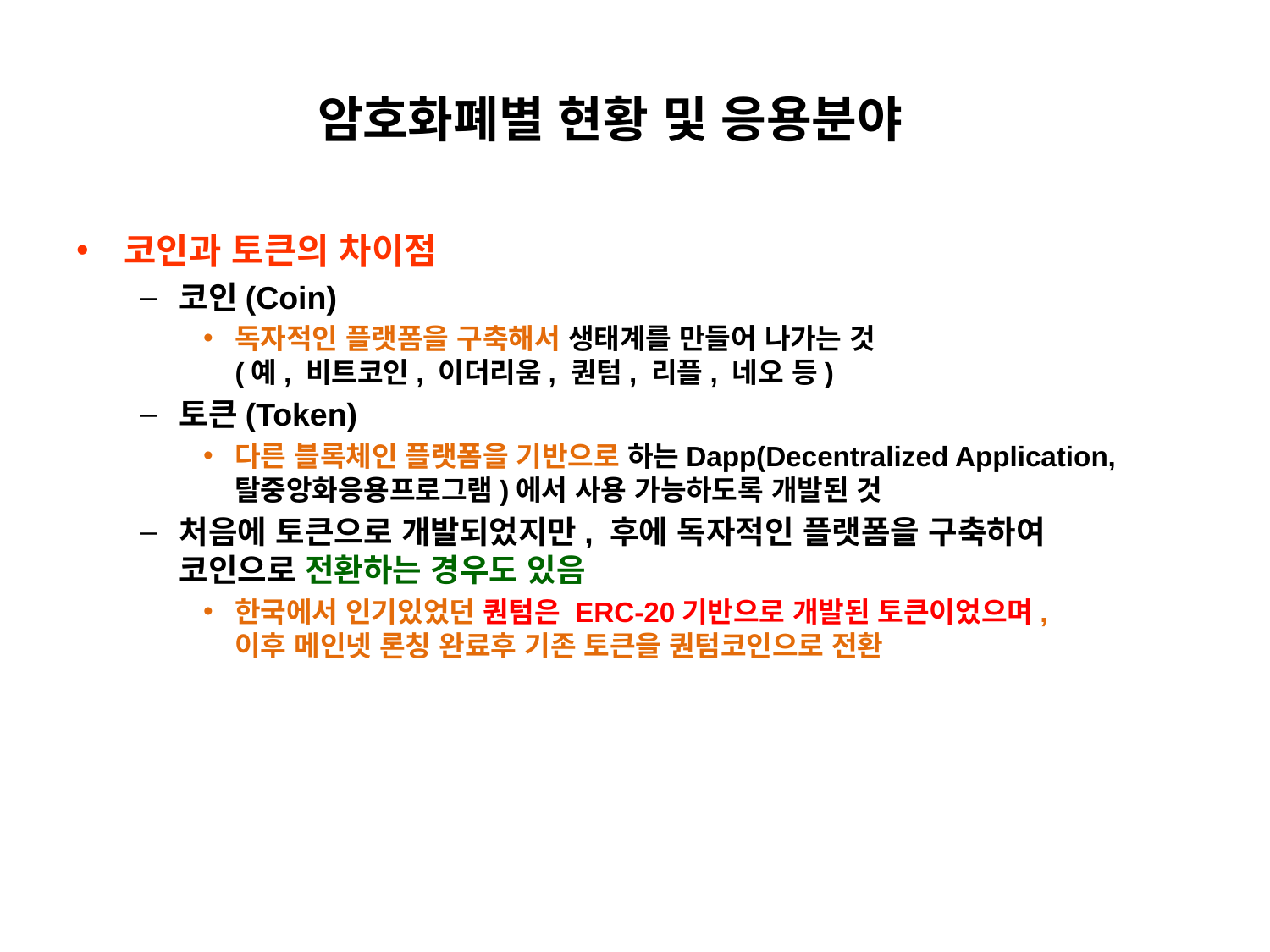

# 암호화폐별 현황 및 응용분야
코인과 토큰의 차이점
코인(Coin)
독자적인 플랫폼을 구축해서 생태계를 만들어 나가는 것
(예, 비트코인, 이더리움, 퀀텀, 리플, 네오 등)
토큰(Token)
다른 블록체인 플랫폼을 기반으로 하는Dapp(Decentralized Application, 탈중앙화응용프로그램)에서 사용 가능하도록 개발된 것
처음에 토큰으로 개발되었지만, 후에 독자적인 플랫폼을 구축하여
코인으로 전환하는 경우도 있음
한국에서 인기있었던 퀀텀은 ERC-20기반으로 개발된 토큰이었으며,
이후 메인넷 론칭 완료후 기존 토큰을 퀀텀코인으로 전환